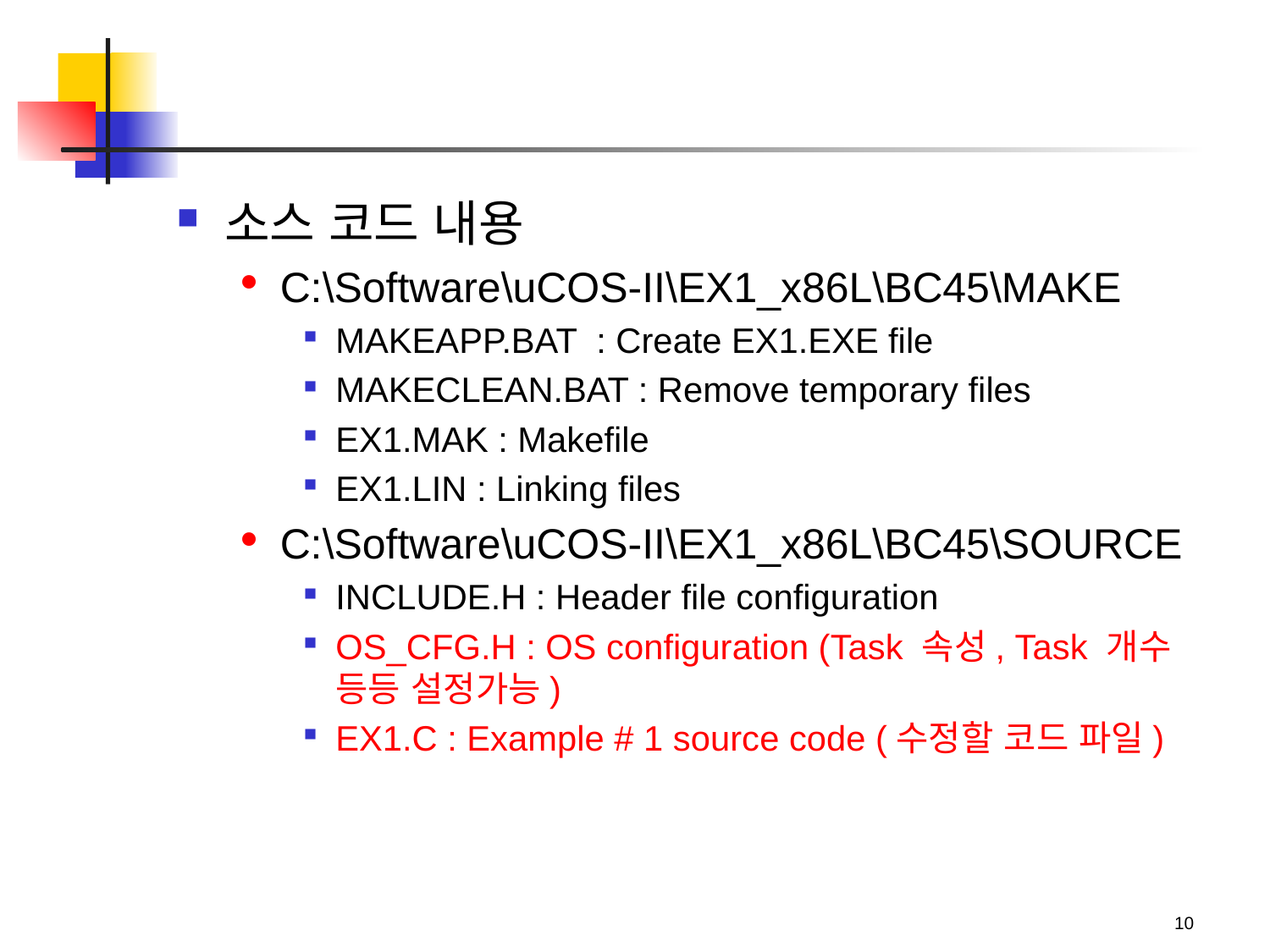

#
소스 코드 내용
C:\Software\uCOS-II\EX1_x86L\BC45\MAKE
MAKEAPP.BAT  : Create EX1.EXE file
MAKECLEAN.BAT : Remove temporary files
EX1.MAK : Makefile
EX1.LIN : Linking files
C:\Software\uCOS-II\EX1_x86L\BC45\SOURCE
INCLUDE.H : Header file configuration
OS_CFG.H : OS configuration (Task 속성, Task 개수 등등 설정가능)
EX1.C : Example # 1 source code (수정할 코드 파일)

10